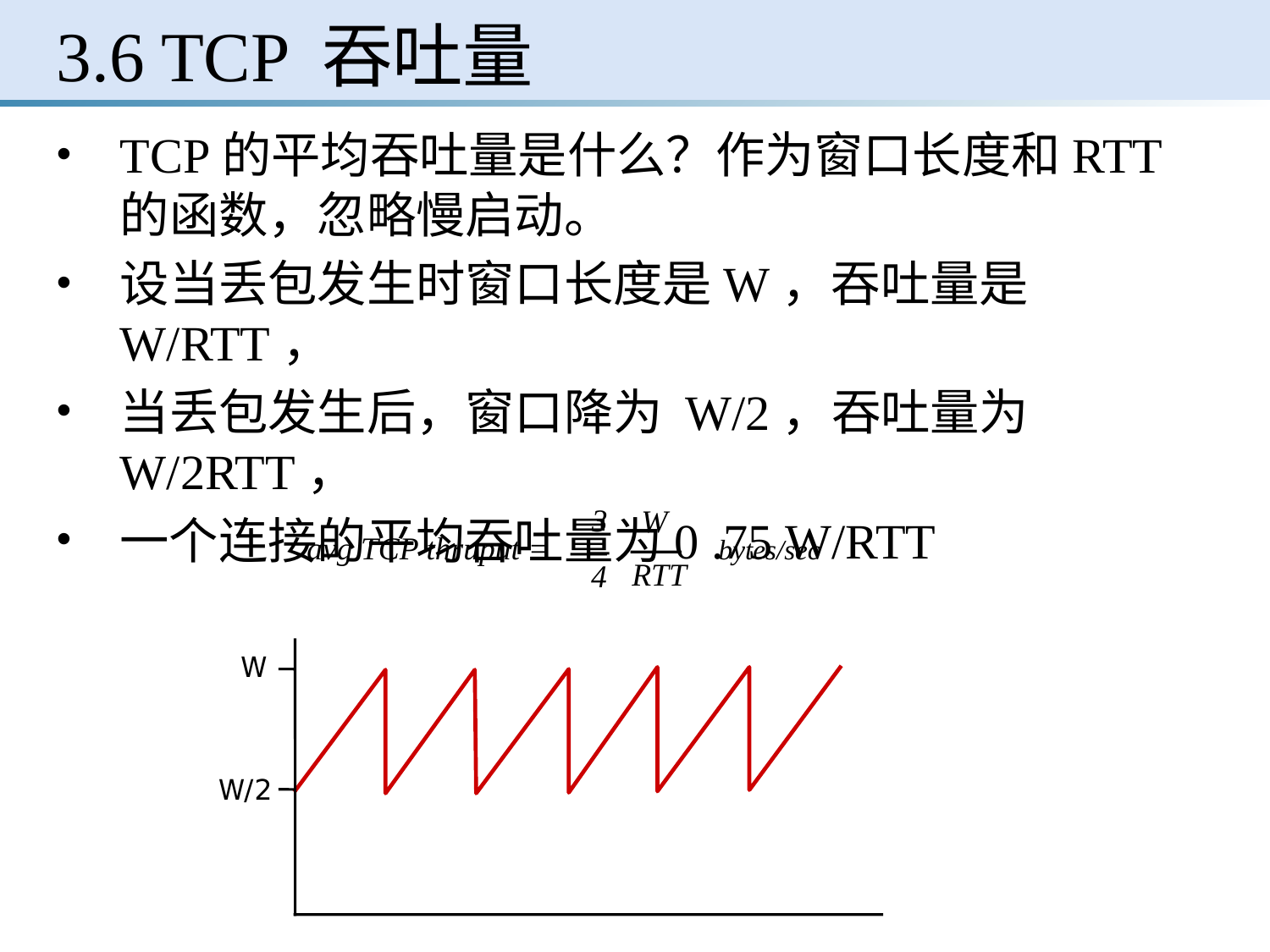

3.6 TCP 吞吐量
TCP的平均吞吐量是什么？作为窗口长度和RTT的函数，忽略慢启动。
设当丢包发生时窗口长度是W，吞吐量是 W/RTT，
当丢包发生后，窗口降为 W/2，吞吐量为 W/2RTT，
一个连接的平均吞吐量为0 .75 W/RTT
3
W
bytes/sec
RTT
4

avg TCP thruput =

W

W/2